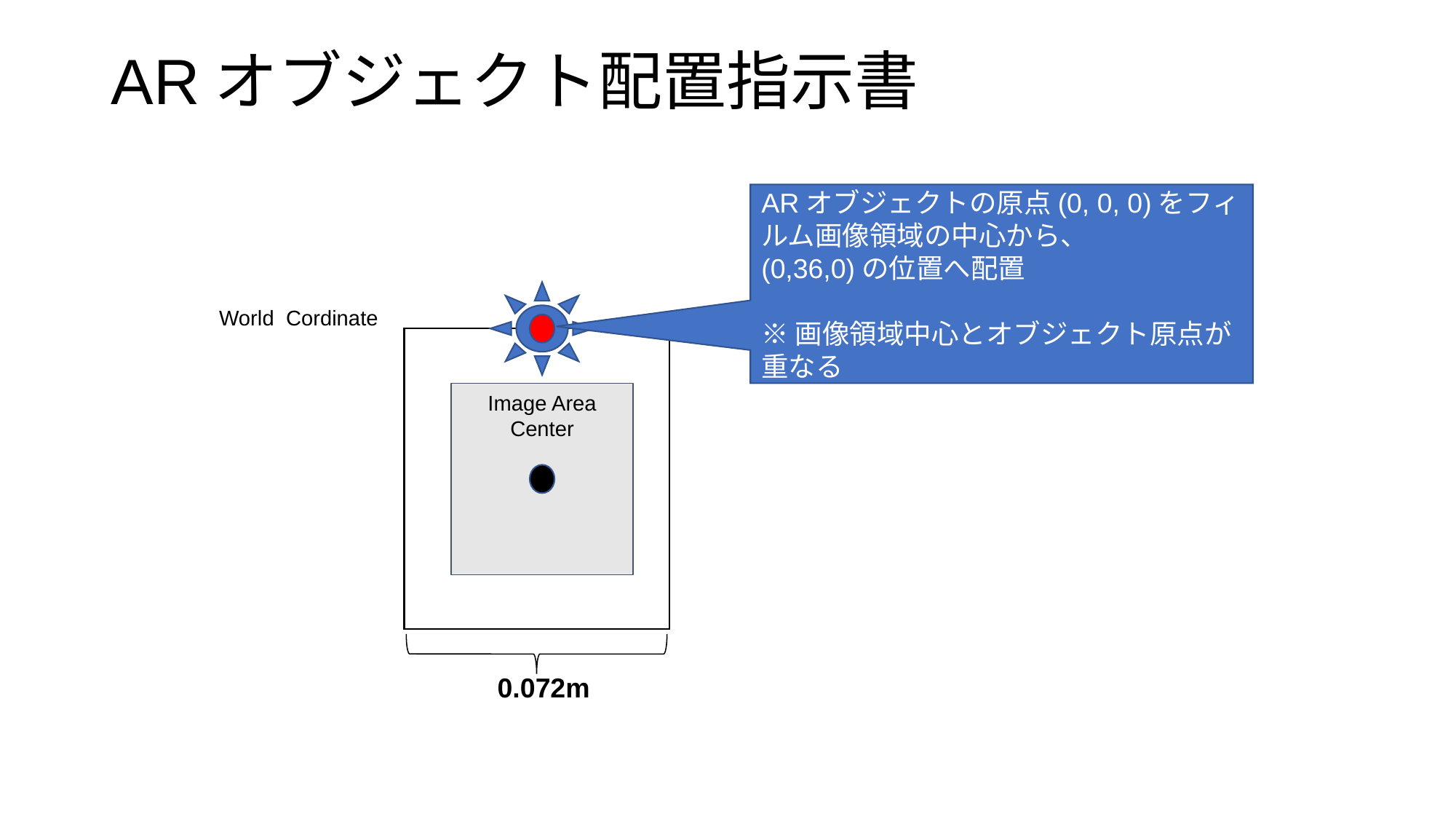

# ARオブジェクト配置指示書
ARオブジェクトの原点(0, 0, 0)をフィルム画像領域の中心から、
(0,36,0)の位置へ配置

※画像領域中心とオブジェクト原点が重なる

World  Cordinate

Image Area Center

0.072m